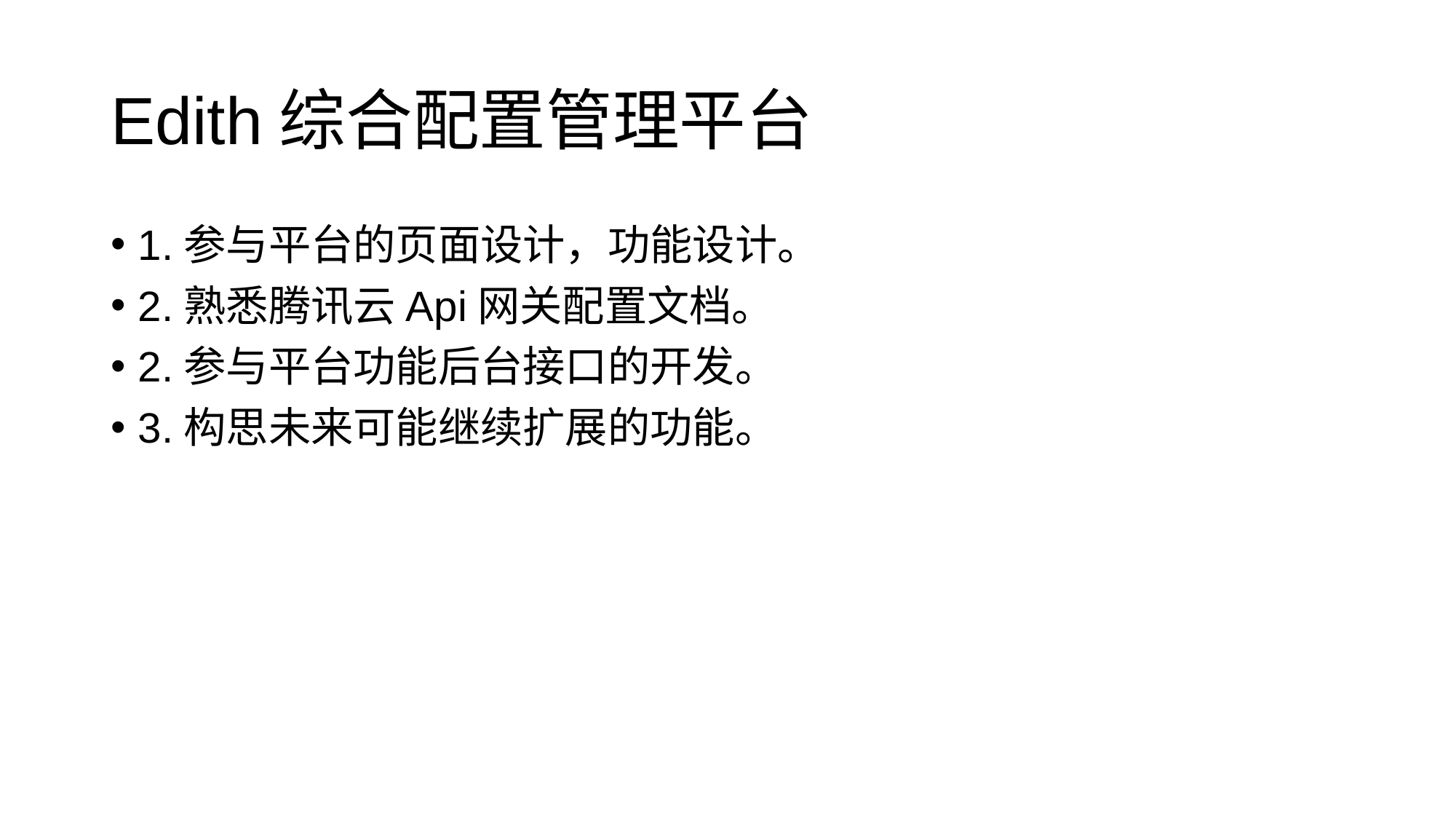

# Edith综合配置管理平台
1.参与平台的页面设计，功能设计。
2.熟悉腾讯云Api网关配置文档。
2.参与平台功能后台接口的开发。
3.构思未来可能继续扩展的功能。